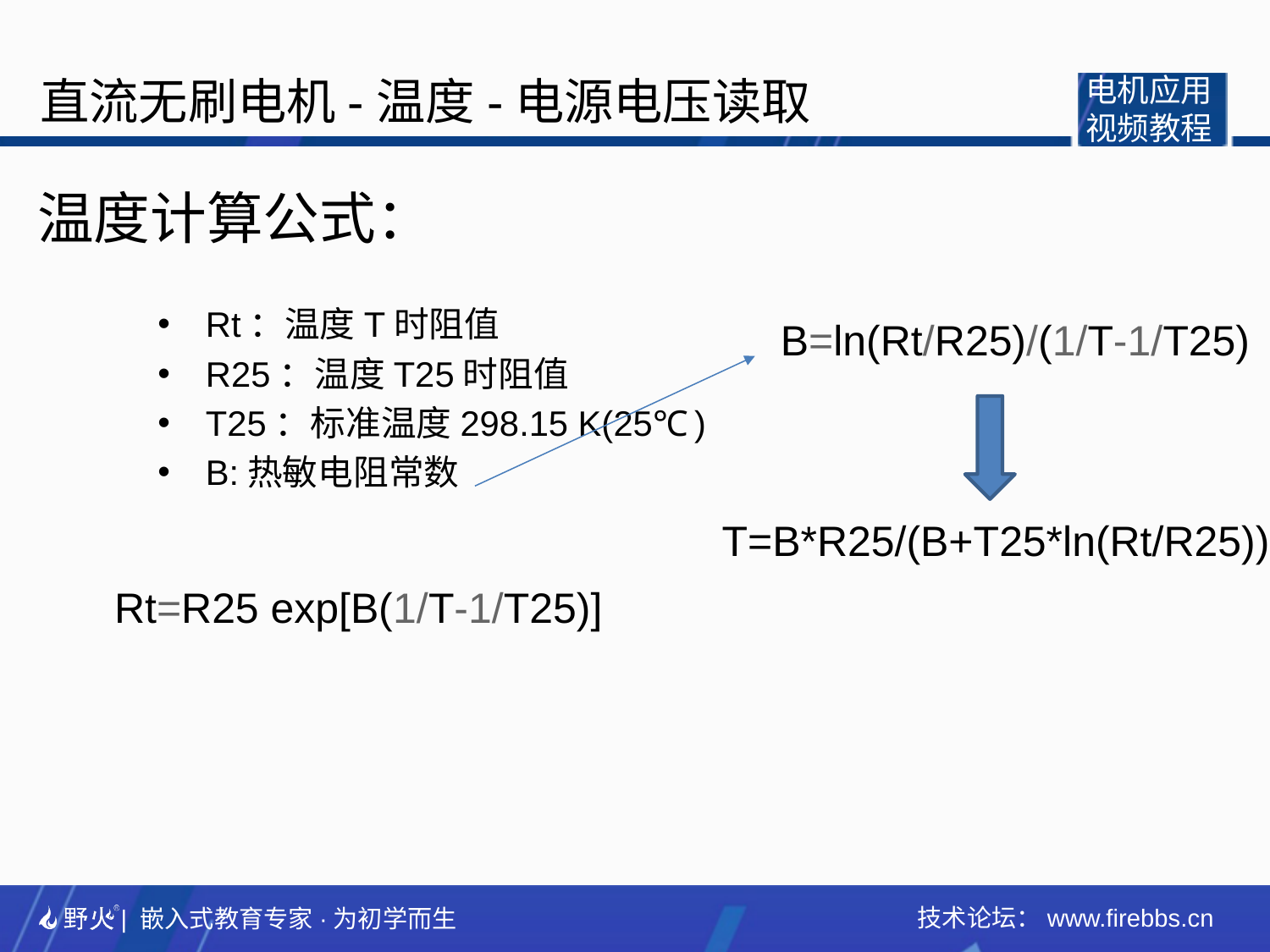

直流无刷电机-温度-电源电压读取
电机应用
视频教程
温度计算公式：
Rt：温度T时阻值
R25：温度T25时阻值
T25：标准温度298.15 K(25℃)
B:热敏电阻常数
|  | B=ln(Rt/R25)/(1/T-1/T25) |
| --- | --- |

|  | T=B\*R25/(B+T25\*ln(Rt/R25)) |
| --- | --- |
|  | Rt=R25 exp[B(1/T-1/T25)] |
| --- | --- |